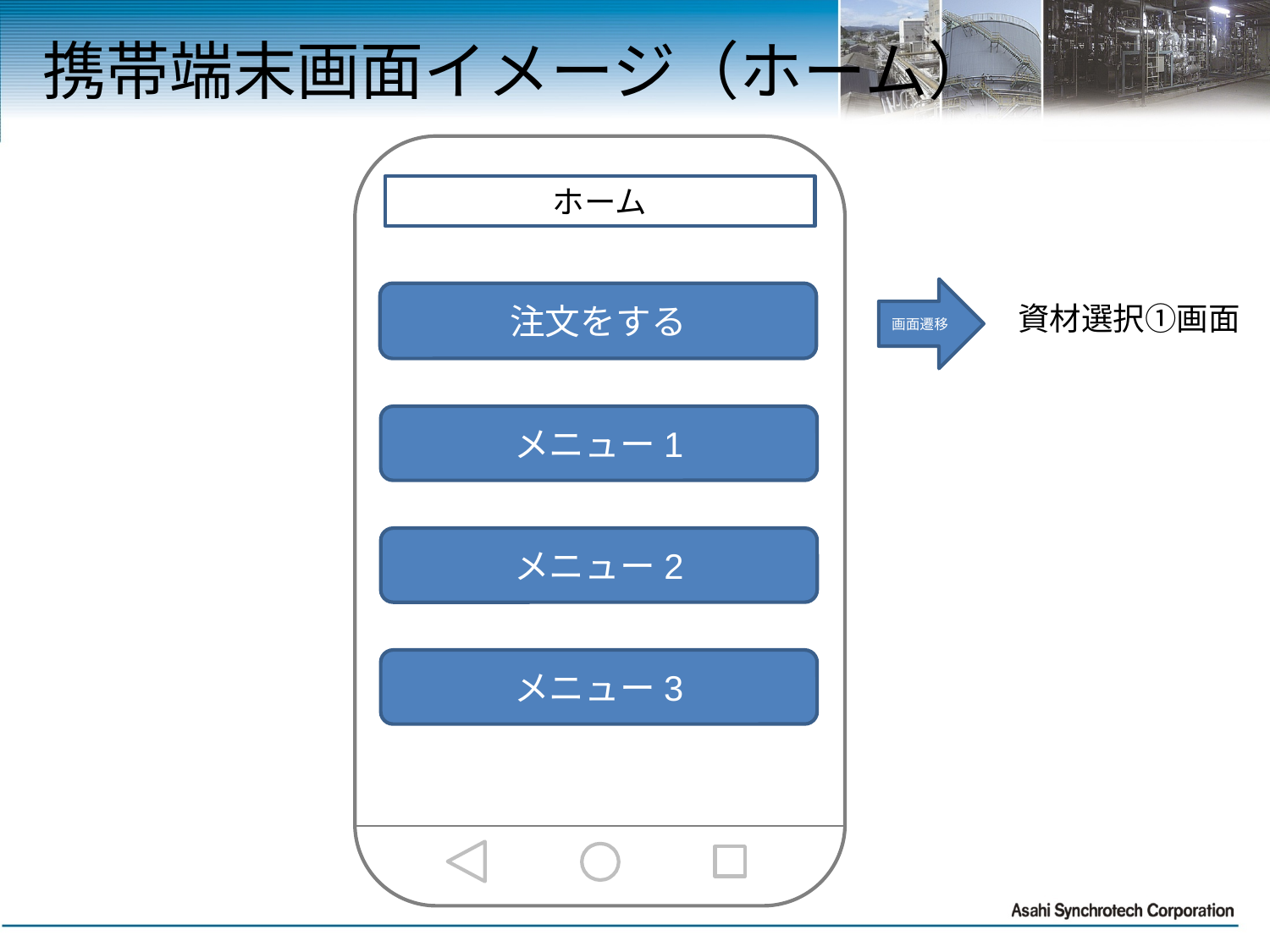

# 携帯端末画面イメージ（ホーム）

ホーム
注文をする
メニュー1
メニュー2
メニュー3

画面遷移
資材選択①画面